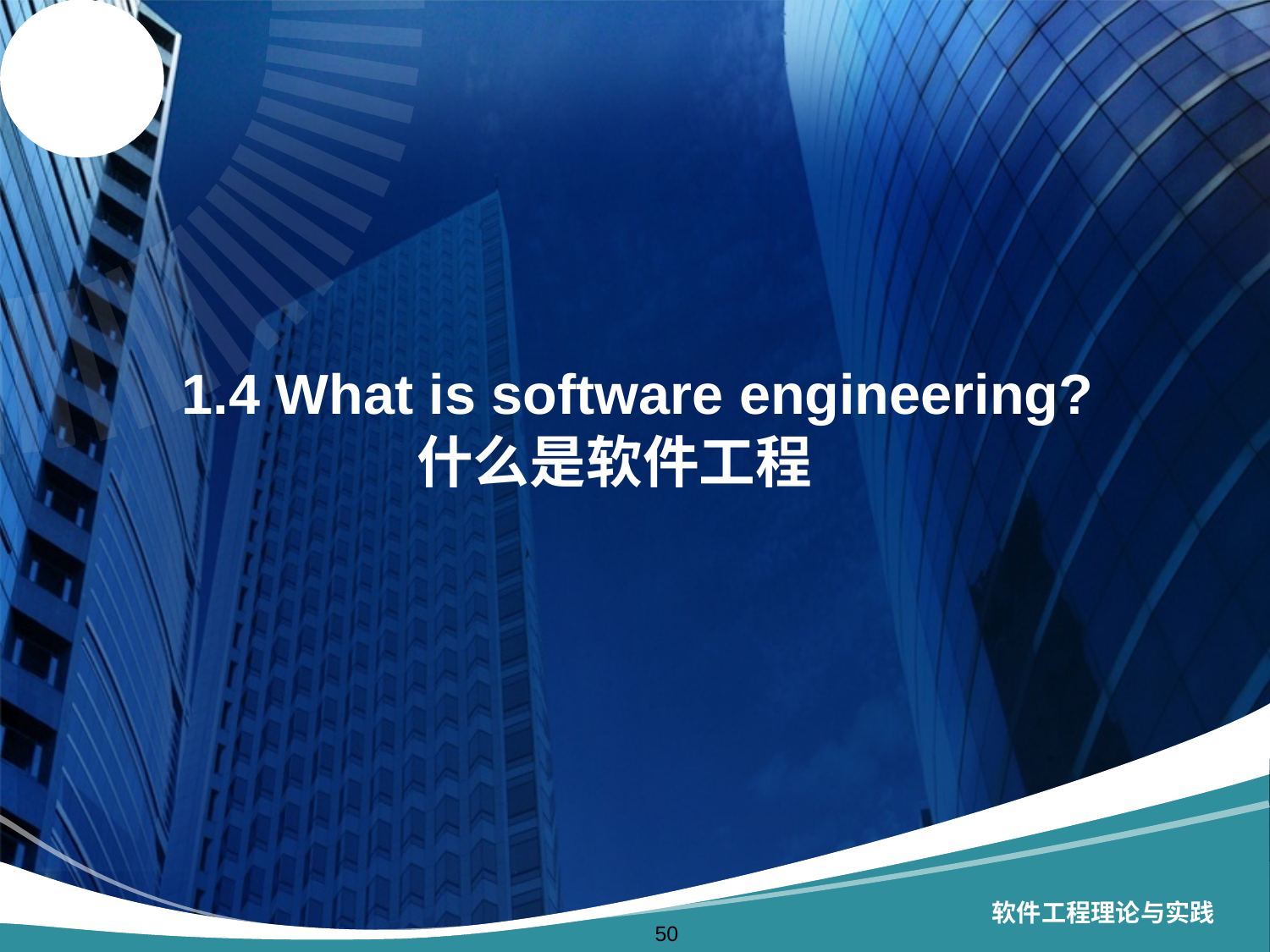

# 1.4 What is software engineering? 什么是软件工程
软件工程理论与实践
50